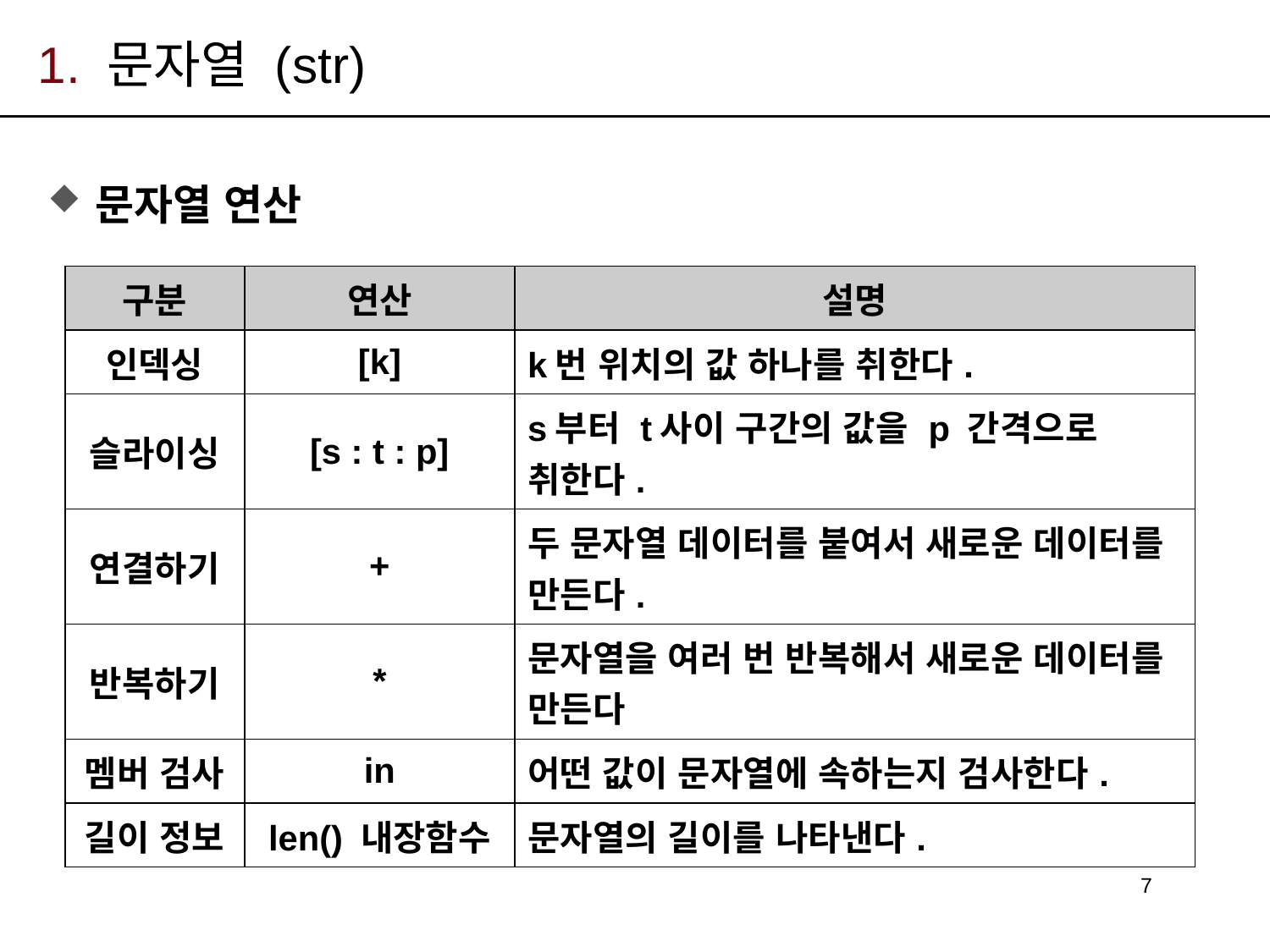

# 1. 문자열 (str)
문자열 연산

| 구분 | 연산 | 설명 |
| --- | --- | --- |
| 인덱싱 | [k] | k번 위치의 값 하나를 취한다. |
| 슬라이싱 | [s : t : p] | s부터 t사이 구간의 값을 p 간격으로 취한다. |
| 연결하기 | + | 두 문자열 데이터를 붙여서 새로운 데이터를 만든다. |
| 반복하기 | \* | 문자열을 여러 번 반복해서 새로운 데이터를 만든다 |
| 멤버 검사 | in | 어떤 값이 문자열에 속하는지 검사한다. |
| 길이 정보 | len() 내장함수 | 문자열의 길이를 나타낸다. |
7